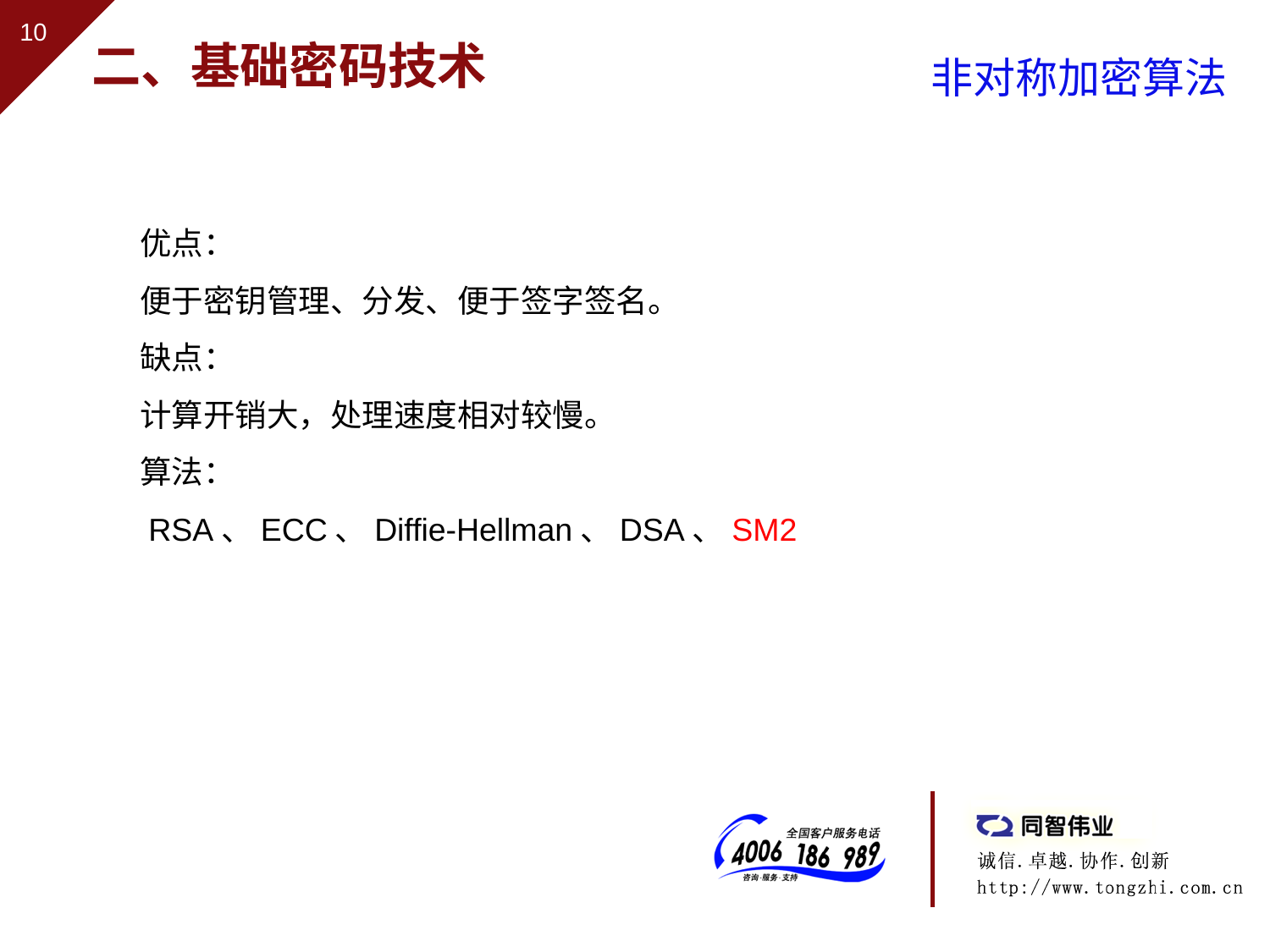

二、基础密码技术
非对称加密算法

优点：
便于密钥管理、分发、便于签字签名。
缺点：
计算开销大，处理速度相对较慢。
算法：
 RSA、ECC、Diffie-Hellman、DSA、SM2